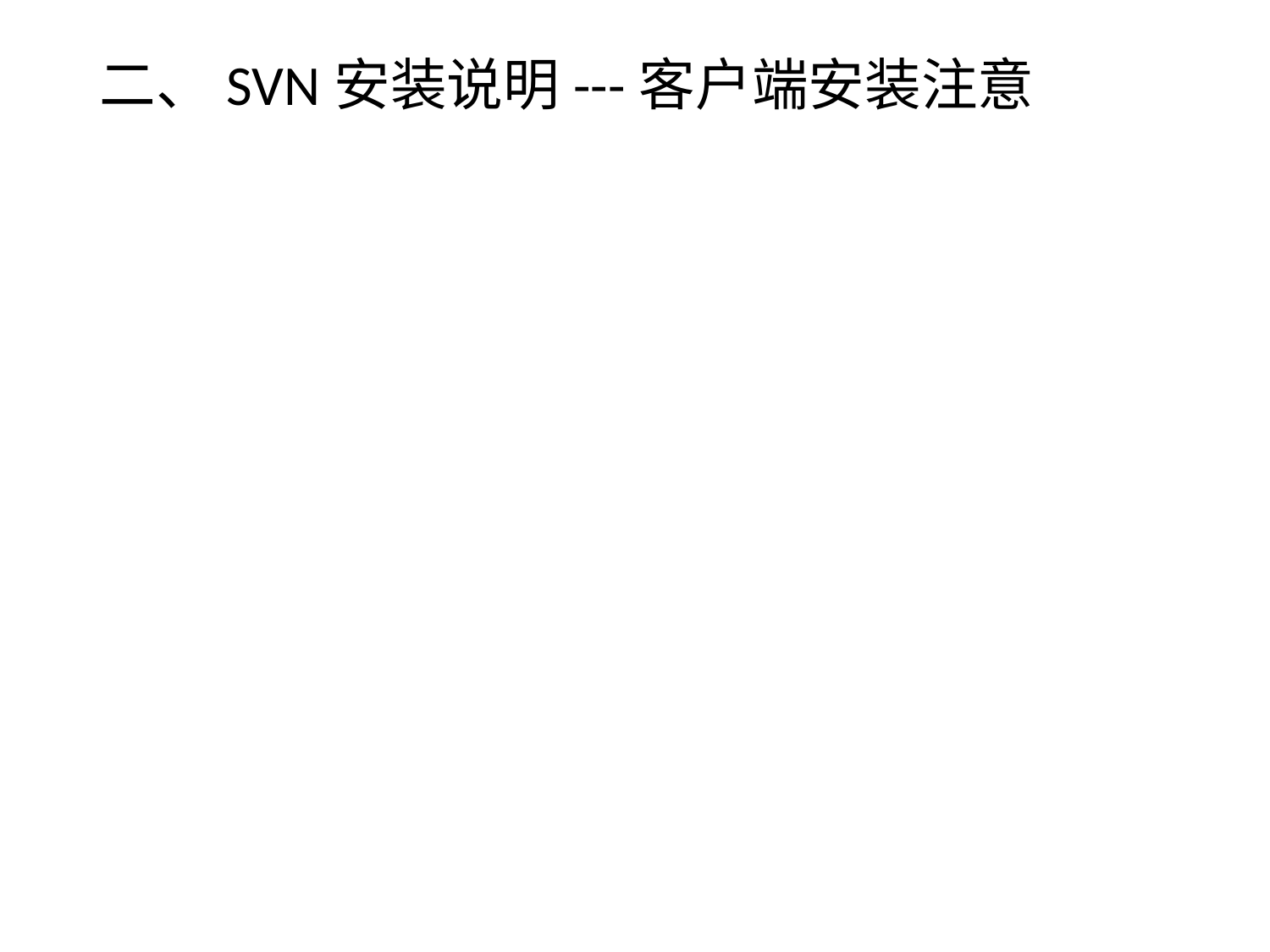

# 二、SVN安装说明---客户端安装注意
安装完成后可以直接使用，但是建议重启
重启之后所有的图标才能使用
安装完客户端后再安装语言包
安装后任意位置点击右键->打开设置界面
设置中切换语言